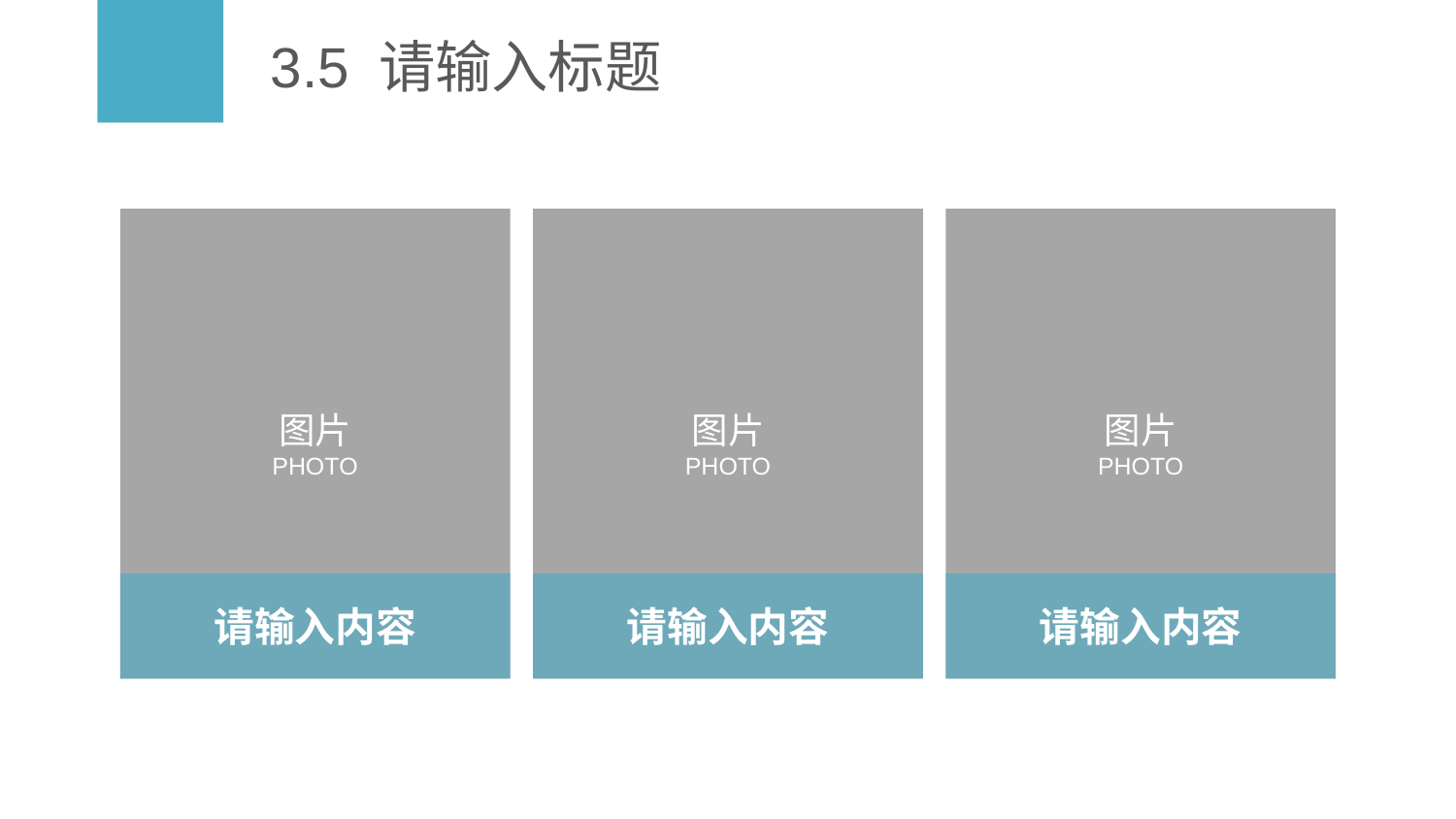

# 3.5 请输入标题
图片
PHOTO
请输入内容
图片
PHOTO
请输入内容
图片
PHOTO
请输入内容